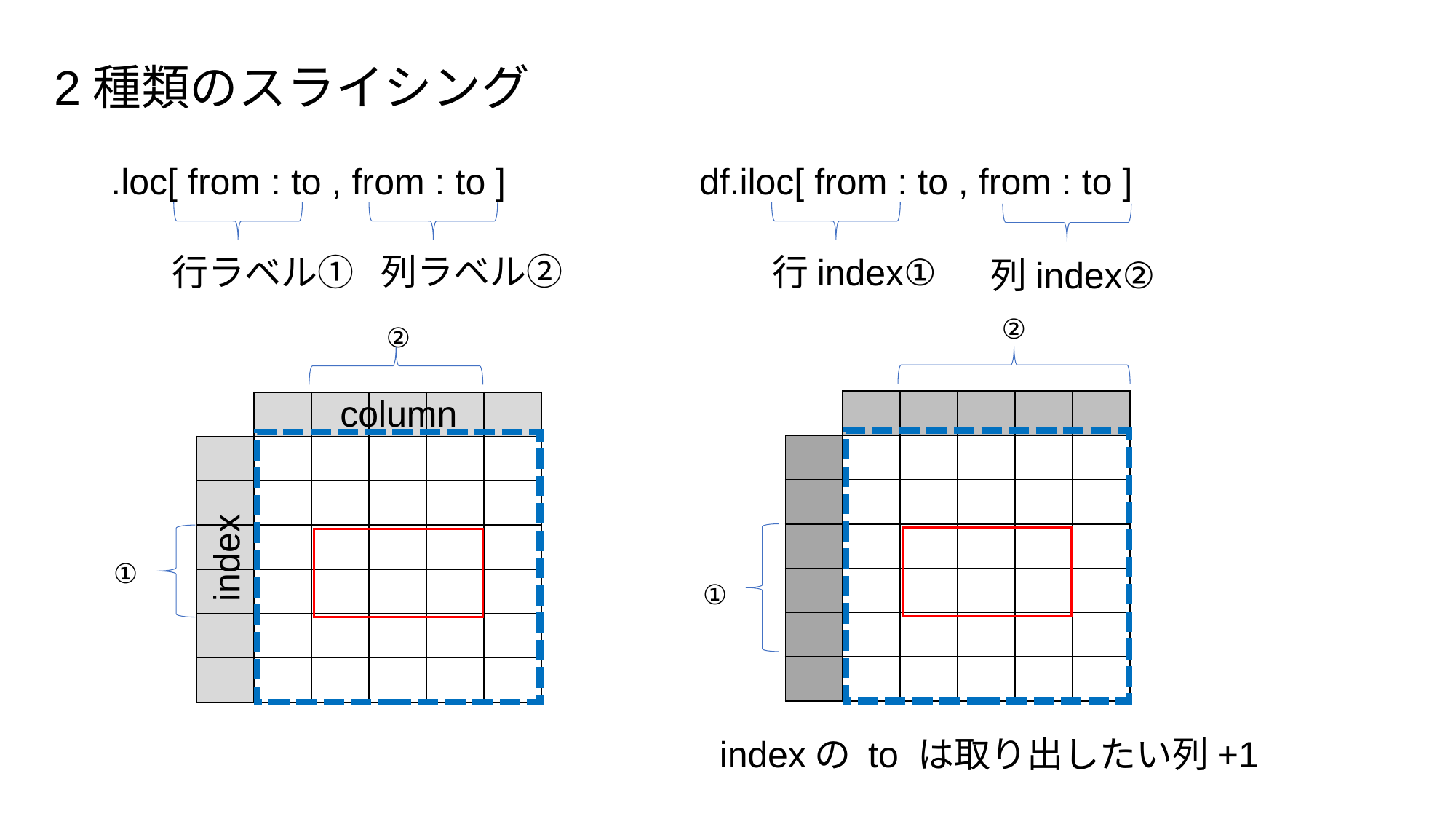

2種類のスライシング
 .loc[ from : to , from : to ]
df.iloc[ from : to , from : to ]

列ラベル②
行ラベル①
行index①
列index②

②
②
column
|  |  |  |  |  |  |
| --- | --- | --- | --- | --- | --- |
|  |  |  |  |  |  |
|  |  |  |  |  |  |
|  |  |  |  |  |  |
|  |  |  |  |  |  |
|  |  |  |  |  |  |
|  |  |  |  |  |  |
|  |  |  |  |  |  |
| --- | --- | --- | --- | --- | --- |
|  |  |  |  |  |  |
|  |  |  |  |  |  |
|  |  |  |  |  |  |
|  |  |  |  |  |  |
|  |  |  |  |  |  |
|  |  |  |  |  |  |

index
①
①
indexの to は取り出したい列+1